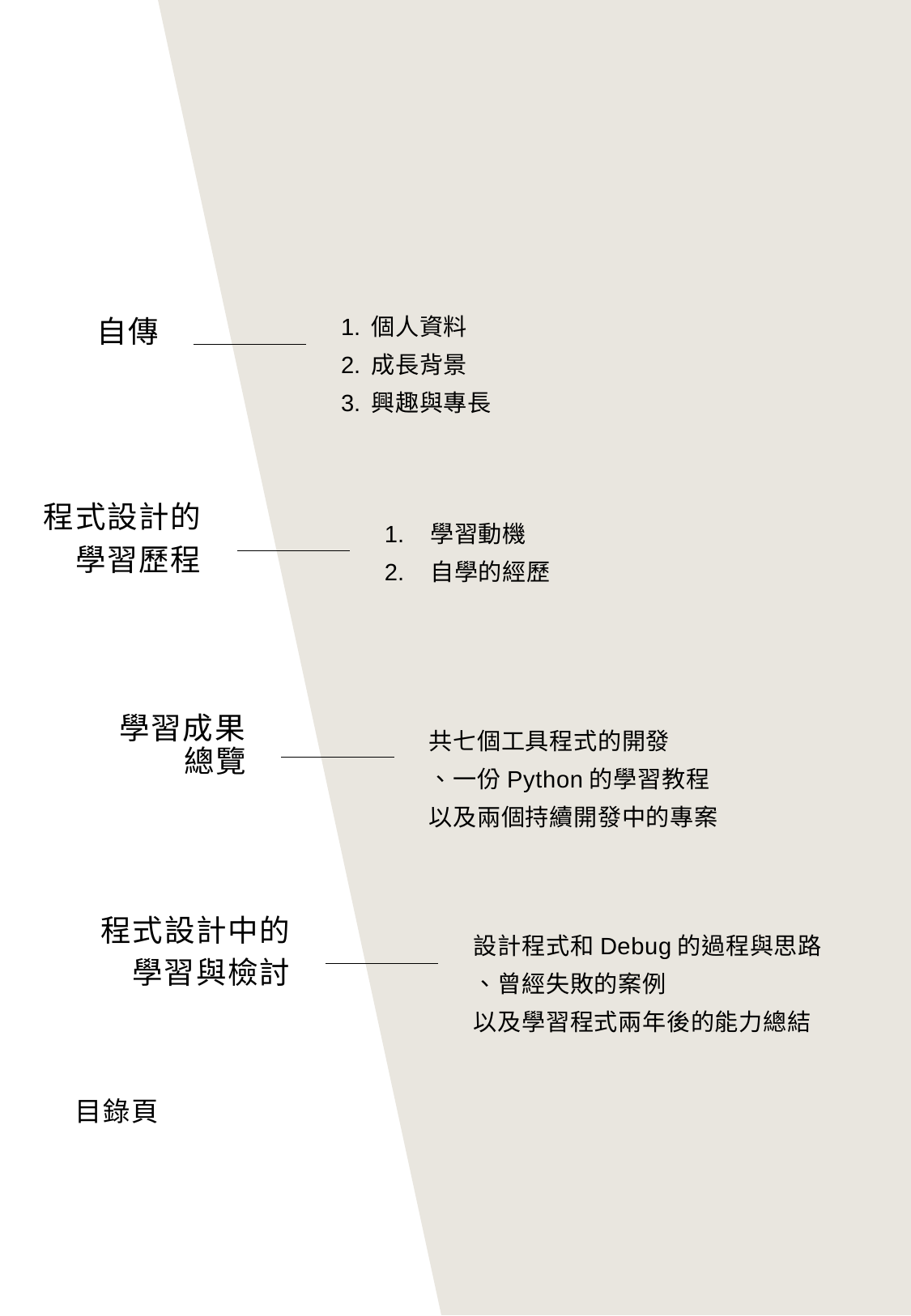

自傳
個人資料
成長背景
興趣與專長
程式設計的
學習歷程
學習動機
自學的經歷

學習成果總覽
共七個工具程式的開發
、一份Python的學習教程
以及兩個持續開發中的專案
程式設計中的
學習與檢討
設計程式和Debug的過程與思路
、曾經失敗的案例
以及學習程式兩年後的能力總結
# 目錄頁